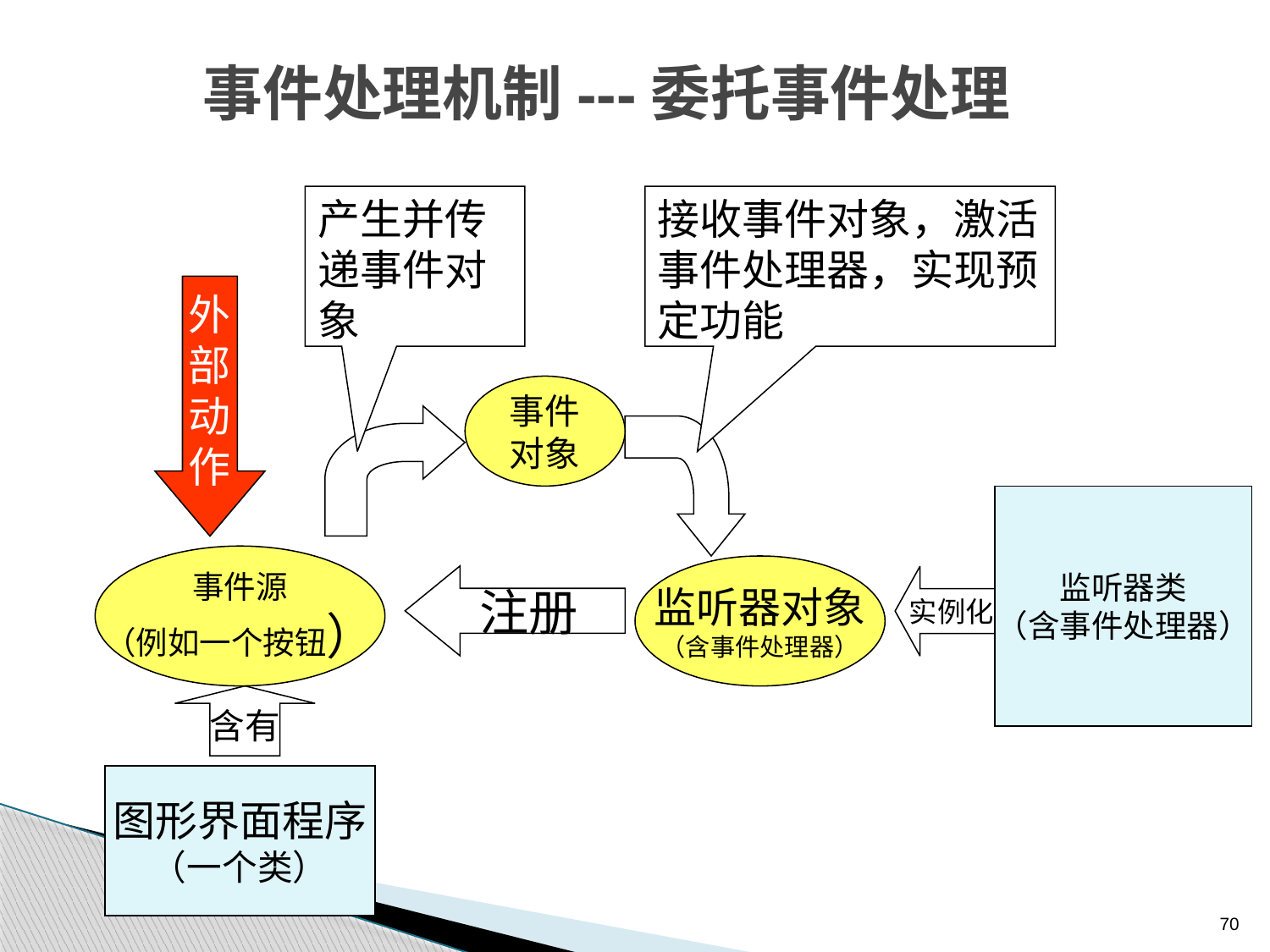

事件处理机制---委托事件处理
产生并传递事件对象
接收事件对象，激活事件处理器，实现预定功能
外
部
动
作
事件
对象

监听器类
（含事件处理器）
事件源
（例如一个按钮）
监听器对象
（含事件处理器）
注册
实例化
含有
图形界面程序
（一个类）
70